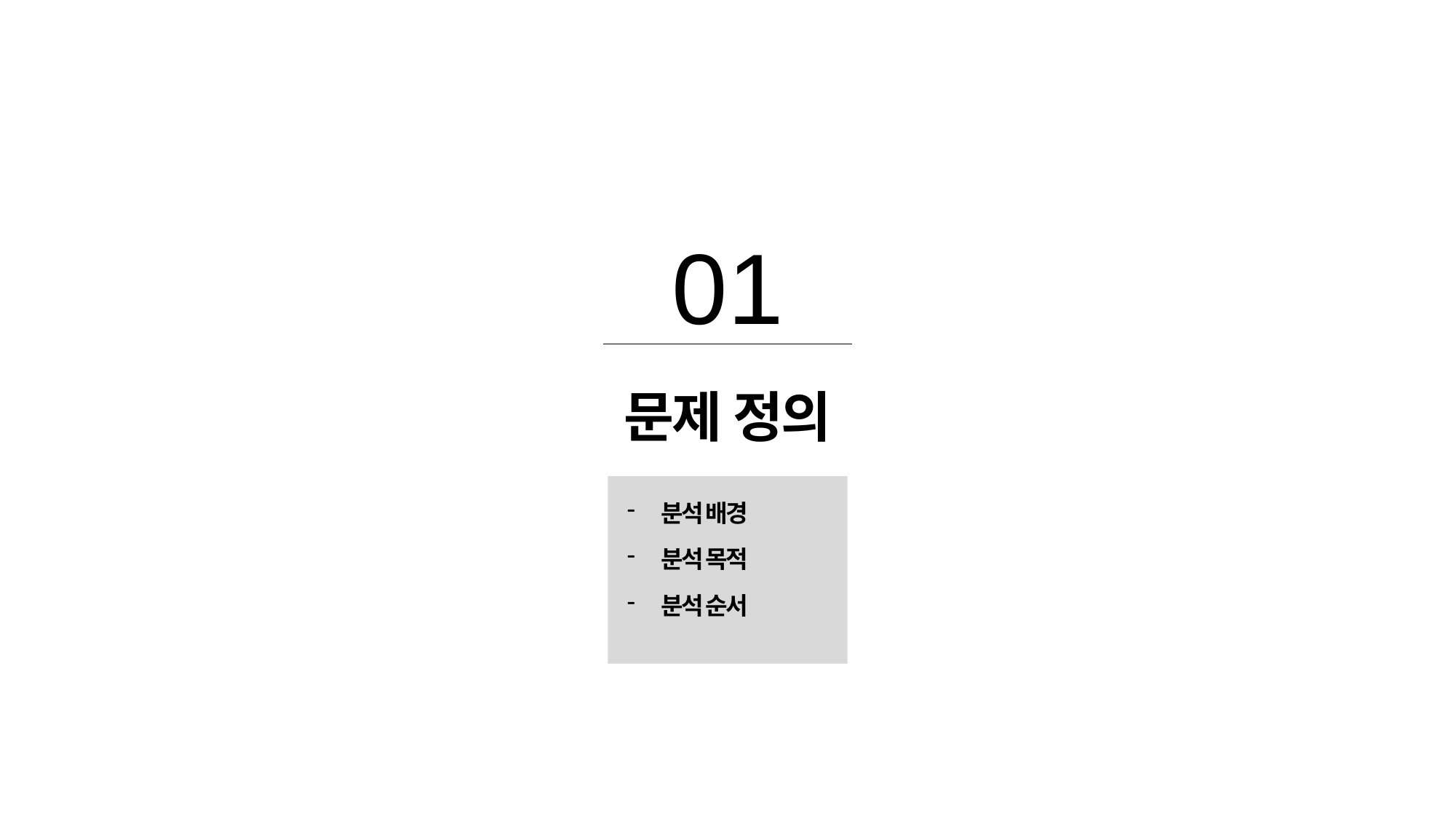

영상 길이
업로드 횟수
01
문제 정의

분석 배경

분석 목적

분석 순서

영상 퀄리티
구독자 이탈